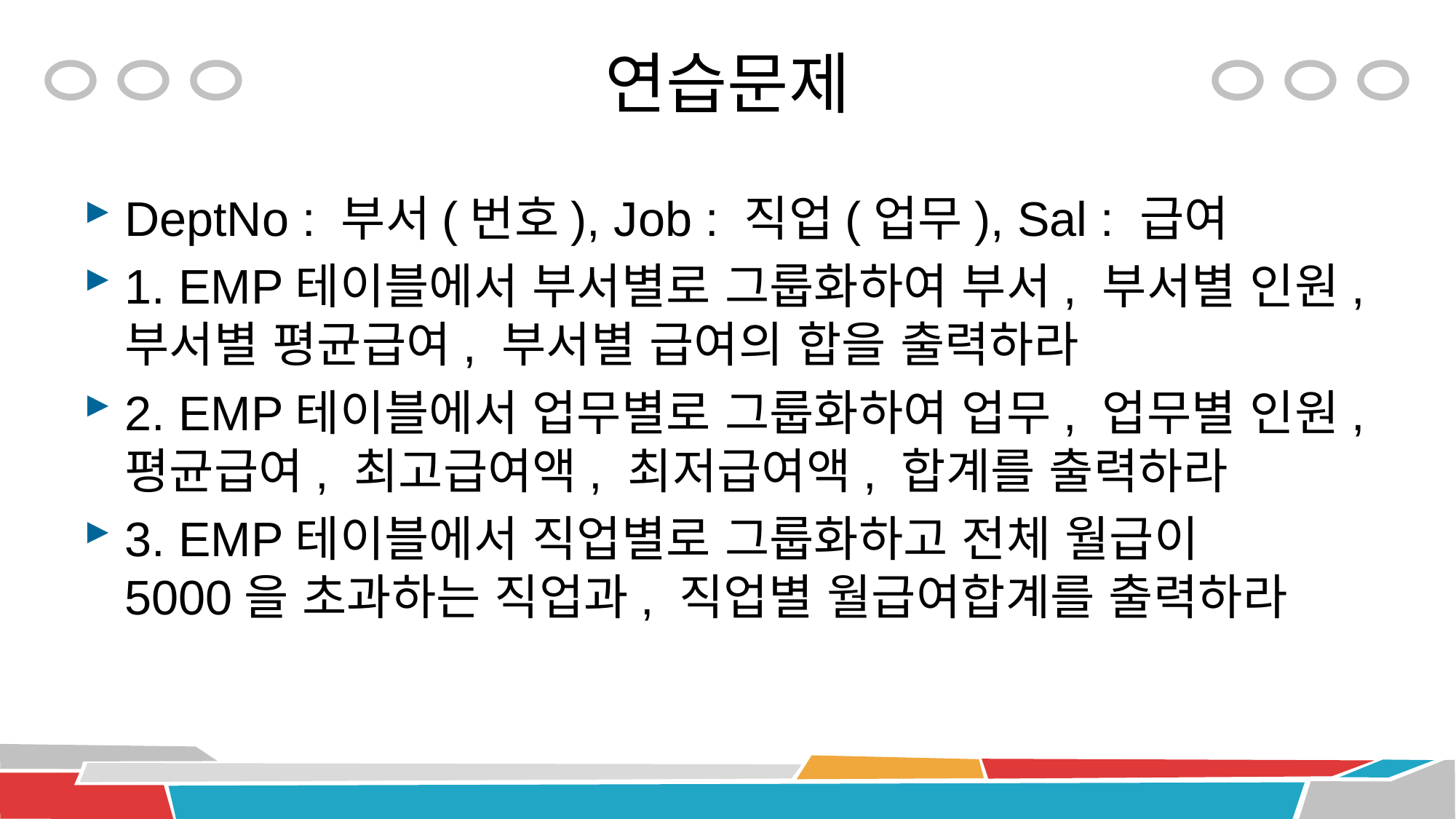

# 연습문제
DeptNo : 부서(번호), Job : 직업(업무), Sal : 급여
1. EMP테이블에서 부서별로 그룹화하여 부서, 부서별 인원,부서별 평균급여, 부서별 급여의 합을 출력하라
2. EMP테이블에서 업무별로 그룹화하여 업무, 업무별 인원, 평균급여, 최고급여액, 최저급여액, 합계를 출력하라
3. EMP테이블에서 직업별로 그룹화하고 전체 월급이       5000을 초과하는 직업과, 직업별 월급여합계를 출력하라